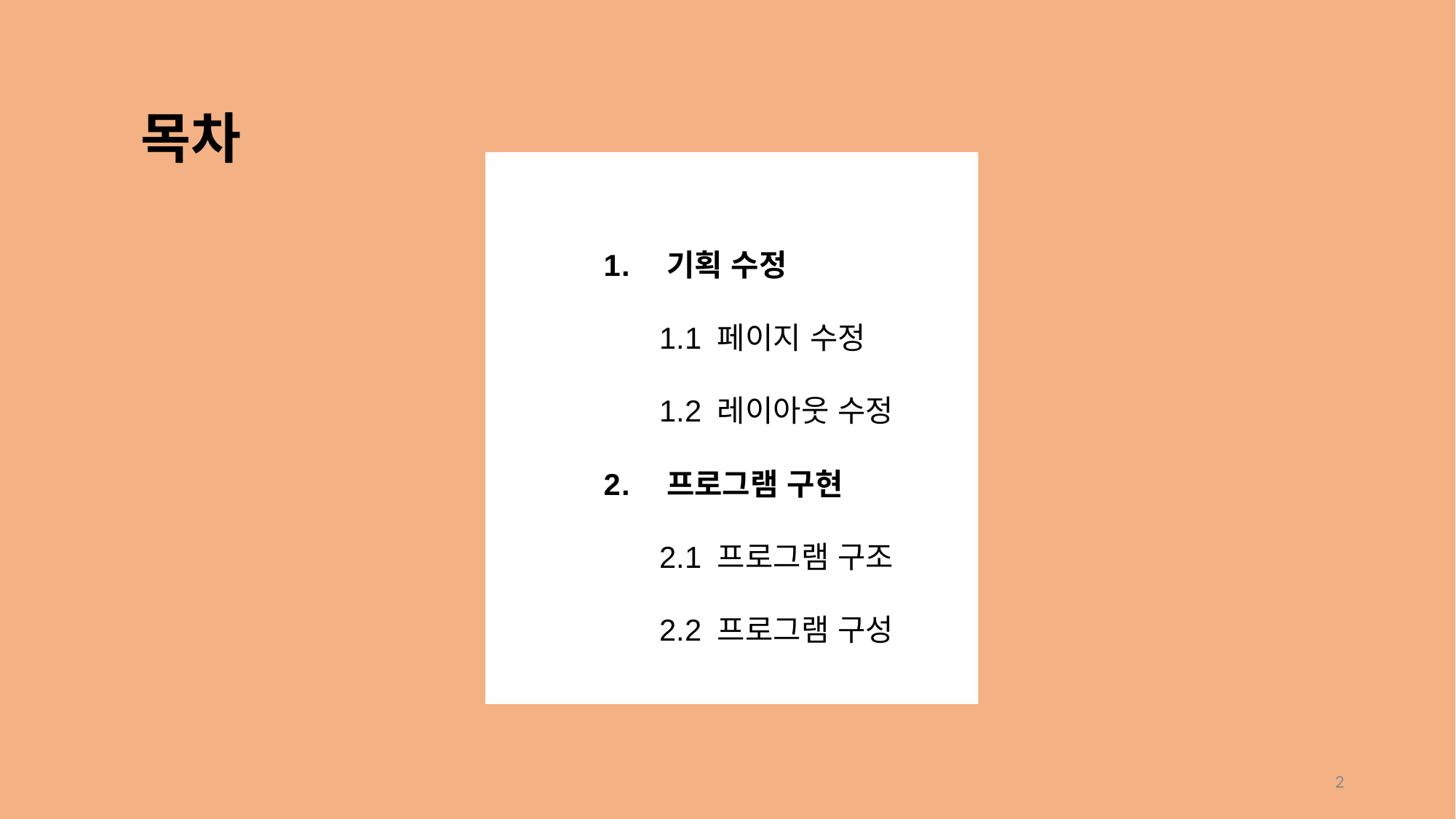

# 목차

기획 수정
1.1 페이지 수정
1.2 레이아웃 수정
프로그램 구현
2.1 프로그램 구조
2.2 프로그램 구성
2